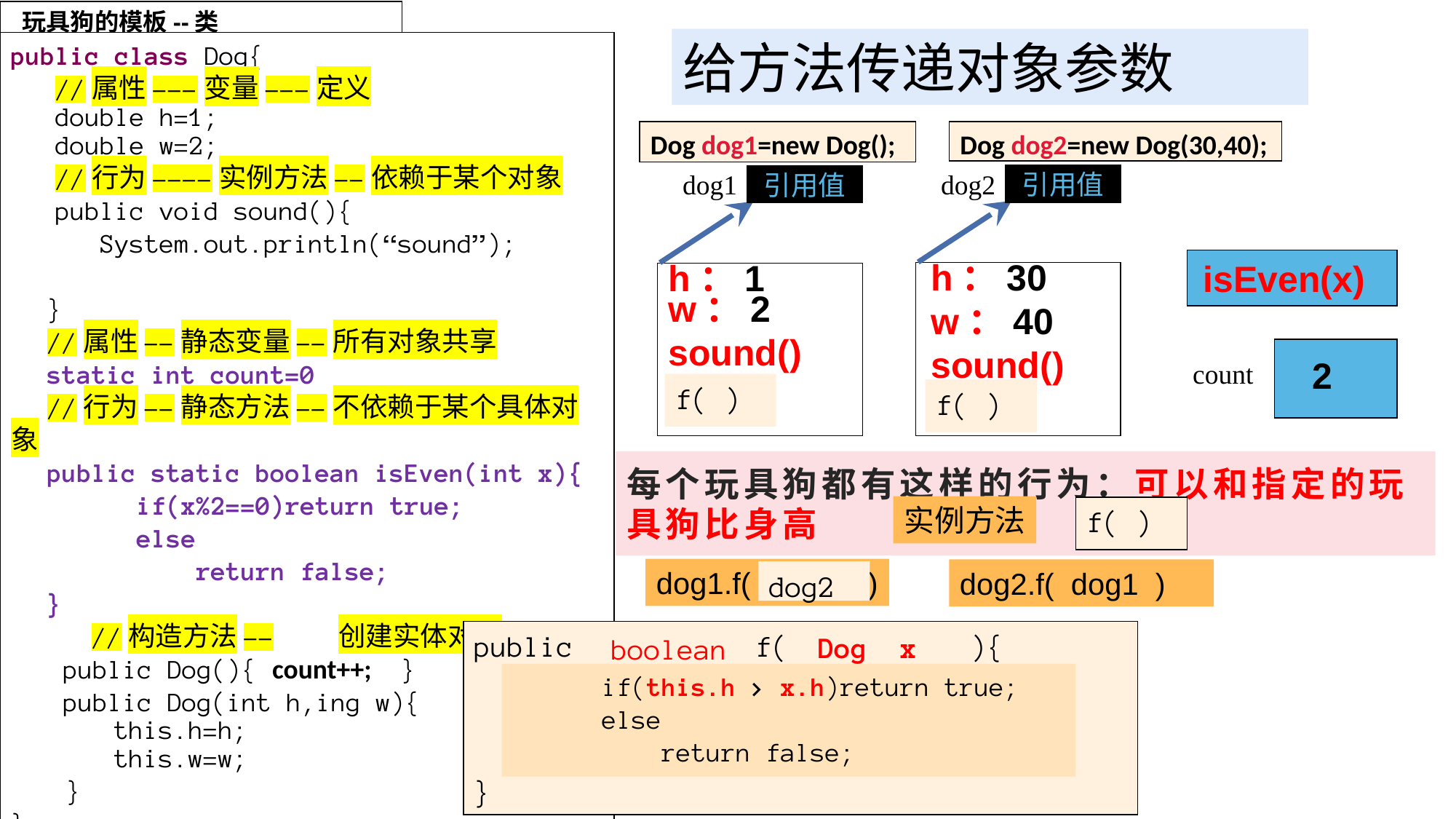

玩具狗的模板--类
给方法传递对象参数
public class Dog{
   //属性---变量---定义
   double h=1;
   double w=2;
   //行为----实例方法--依赖于某个对象
   public void sound(){
      System.out.println(“sound”);

}
//属性--静态变量--所有对象共享
static int count=0
//行为--静态方法--不依赖于某个具体对象
public static boolean isEven(int x){
      if(x%2==0)return true;
      else
          return false;
}
   //构造方法--	创建实体对象
public Dog(){ count++;  }
public Dog(int h,ing w){
this.h=h;
this.w=w;
}
}
Dog dog1=new Dog();
Dog dog2=new Dog(30,40);
dog2
dog1
引用值
引用值
 isEven(x)
 h：30
w：40
sound()
h：1
w：2
sound()

1
2
count
f( )
f( )
每个玩具狗都有这样的行为：可以和指定的玩具狗比身高
实例方法
f( )
dog1.f(              )
dog2.f(  dog1  )
dog2
public           f(           ){

}
Dog  x
boolean
      if(this.h > x.h)return true;
      else
          return false;